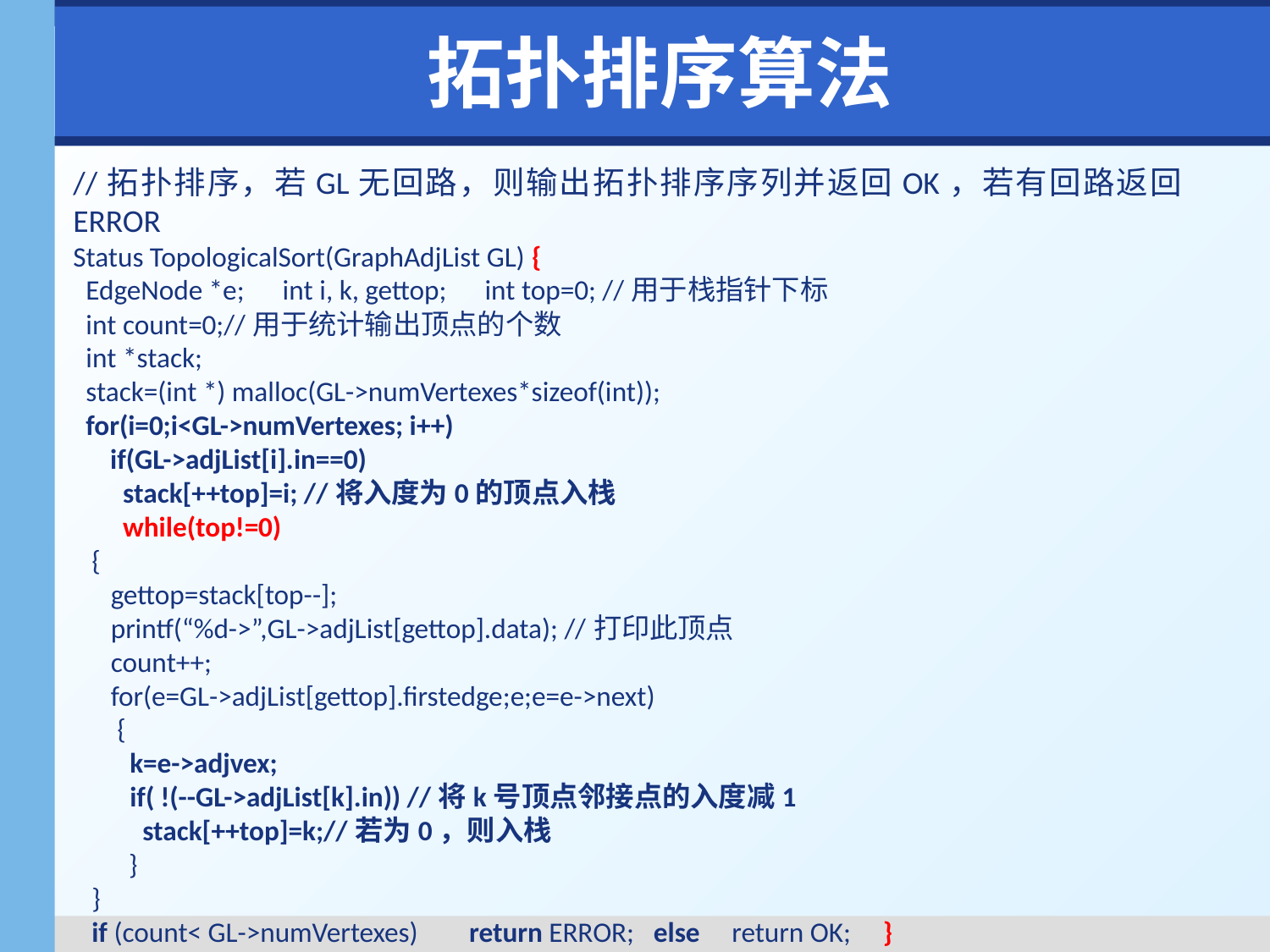

# 拓扑排序算法
//拓扑排序，若GL无回路，则输出拓扑排序序列并返回OK，若有回路返回ERROR
Status TopologicalSort(GraphAdjList GL) {
  EdgeNode *e;      int i, k, gettop;      int top=0; //用于栈指针下标
  int count=0;//用于统计输出顶点的个数
  int *stack;
  stack=(int *) malloc(GL->numVertexes*sizeof(int));
  for(i=0;i<GL->numVertexes; i++)
if(GL->adjList[i].in==0)
  stack[++top]=i; //将入度为0的顶点入栈
  while(top!=0)
{
   gettop=stack[top--];
   printf(“%d->”,GL->adjList[gettop].data); //打印此顶点
   count++;
   for(e=GL->adjList[gettop].firstedge;e;e=e->next)
    {
      k=e->adjvex;
      if( !(--GL->adjList[k].in)) //将k号顶点邻接点的入度减1
        stack[++top]=k;//若为0，则入栈
}
}
if (count< GL->numVertexes)        return ERROR;   else     return OK;     }